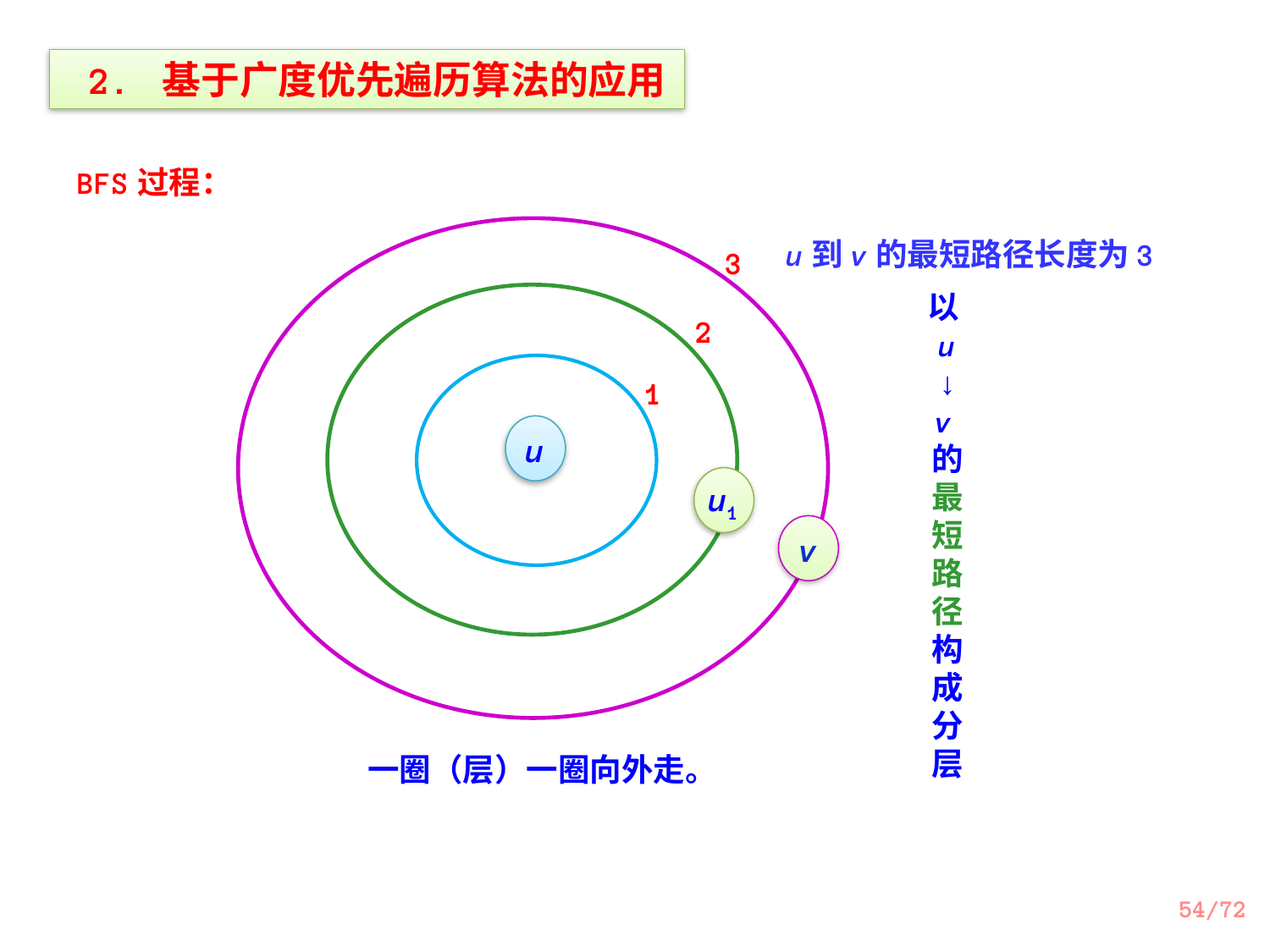

2. 基于广度优先遍历算法的应用
BFS过程：

v
u到v的最短路径长度为3
3
以u
↓
v的最短路径构成分层

u1
2

1
u
一圈（层）一圈向外走。
54/72